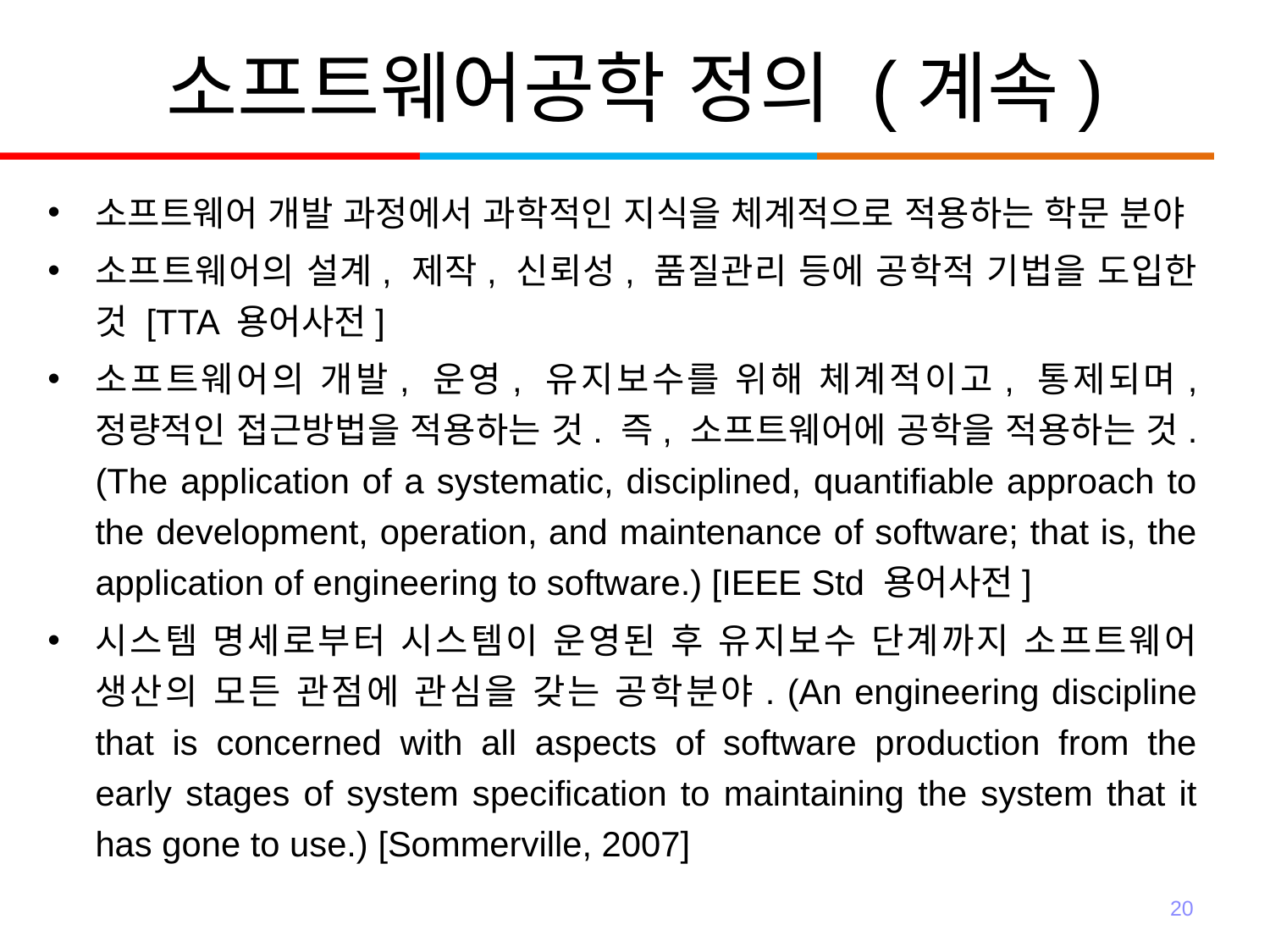

# 소프트웨어공학 정의 (계속)
소프트웨어 개발 과정에서 과학적인 지식을 체계적으로 적용하는 학문 분야
소프트웨어의 설계, 제작, 신뢰성, 품질관리 등에 공학적 기법을 도입한 것 [TTA 용어사전]
소프트웨어의 개발, 운영, 유지보수를 위해 체계적이고, 통제되며, 정량적인 접근방법을 적용하는 것. 즉, 소프트웨어에 공학을 적용하는 것. (The application of a systematic, disciplined, quantifiable approach to the development, operation, and maintenance of software; that is, the application of engineering to software.) [IEEE Std 용어사전]
시스템 명세로부터 시스템이 운영된 후 유지보수 단계까지 소프트웨어 생산의 모든 관점에 관심을 갖는 공학분야. (An engineering discipline that is concerned with all aspects of software production from the early stages of system specification to maintaining the system that it has gone to use.) [Sommerville, 2007]

20